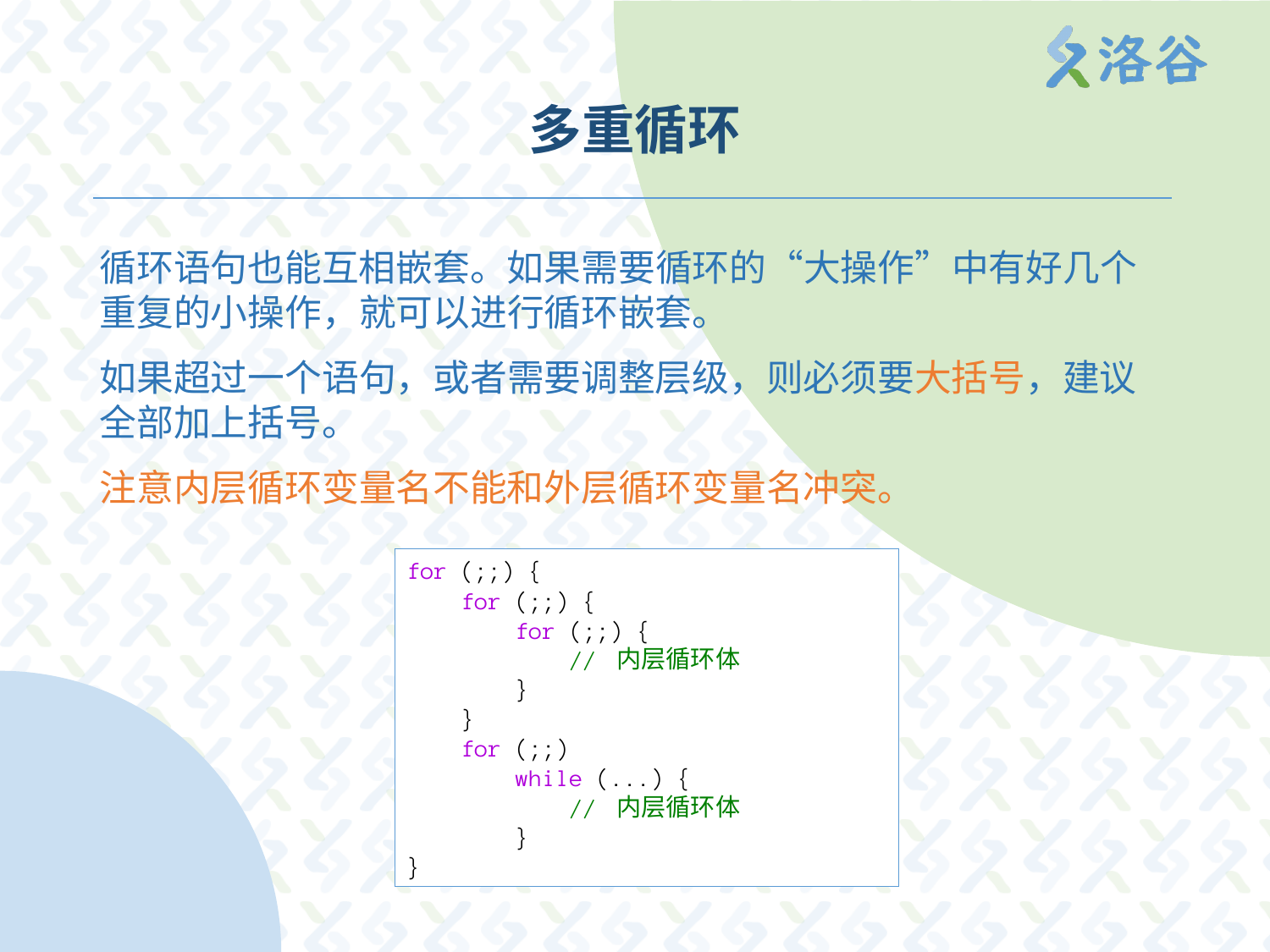

# 多重循环
循环语句也能互相嵌套。如果需要循环的“大操作”中有好几个重复的小操作，就可以进行循环嵌套。
如果超过一个语句，或者需要调整层级，则必须要大括号，建议全部加上括号。
注意内层循环变量名不能和外层循环变量名冲突。

for (;;) {
    for (;;) {
        for (;;) {
            // 内层循环体
        }
    }
    for (;;)
        while (...) {
            // 内层循环体
        }
}